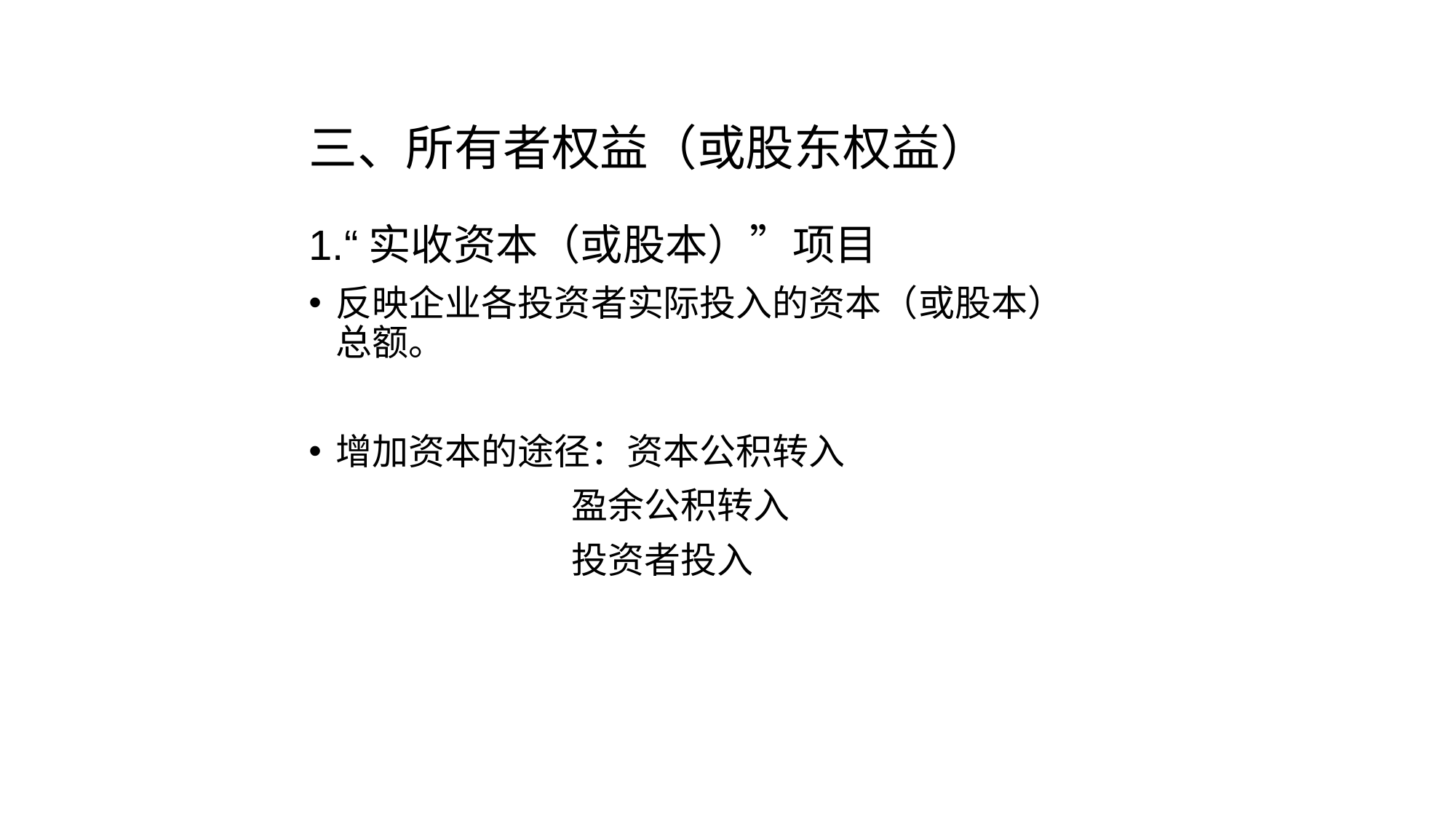

# 三、所有者权益（或股东权益）
1.“实收资本（或股本）”项目
反映企业各投资者实际投入的资本（或股本）总额。

增加资本的途径：资本公积转入
                               盈余公积转入
                               投资者投入